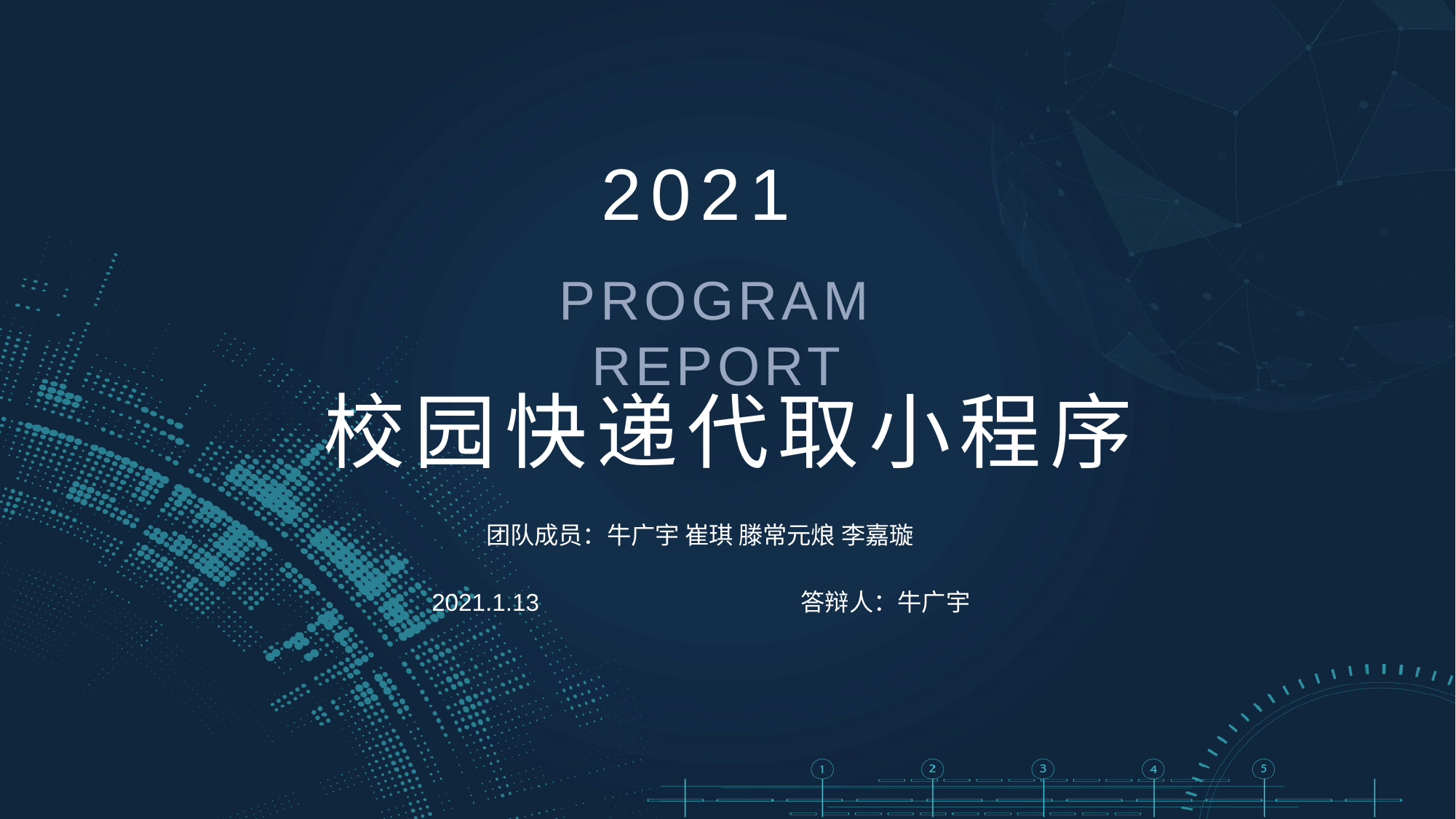

2021
PROGRAM REPORT
校园快递代取小程序
团队成员：牛广宇 崔琪 滕常元烺 李嘉璇
2021.1.13                                      答辩人：牛广宇